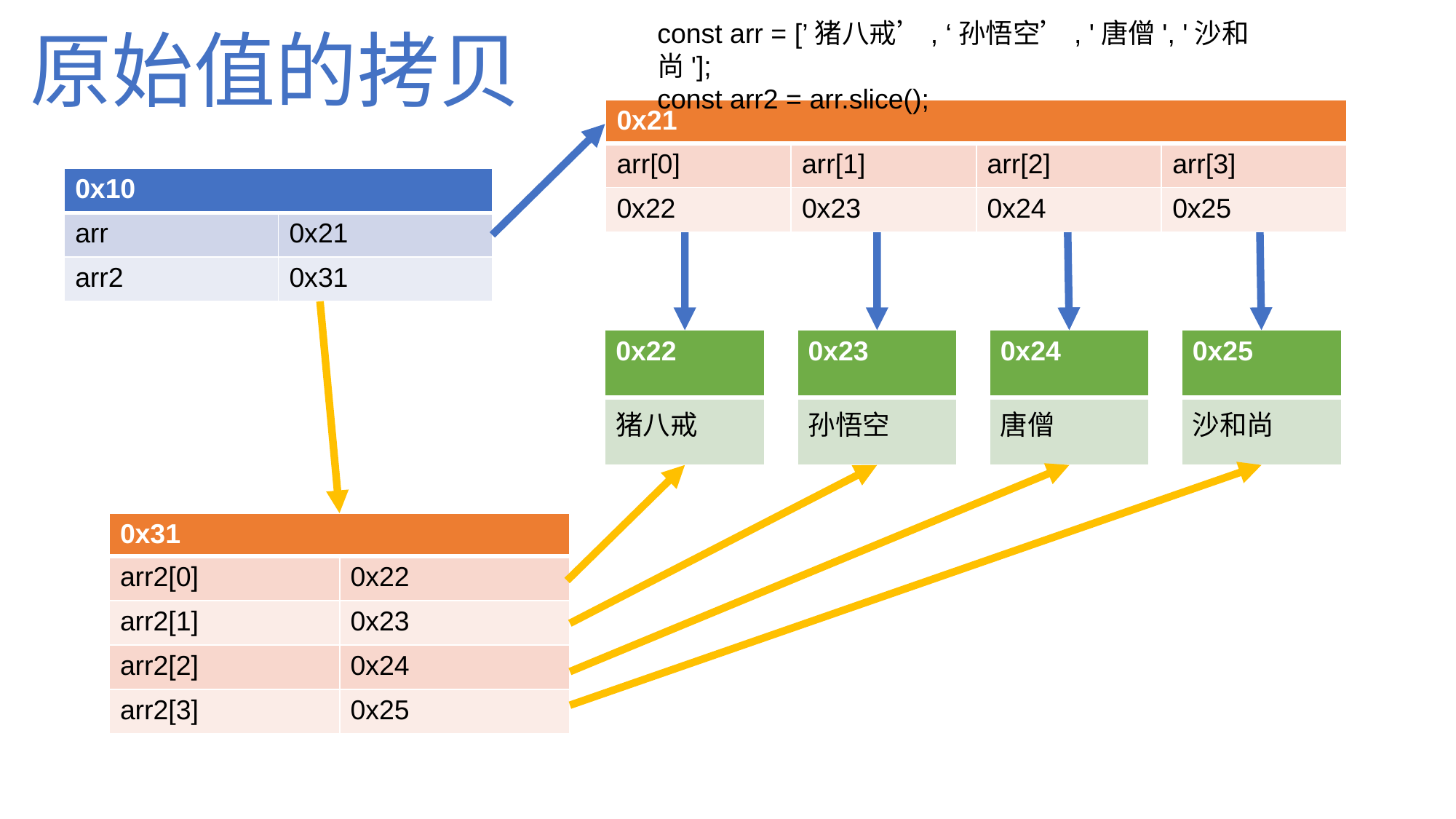

const arr = [’猪八戒’, ‘孙悟空’, '唐僧', '沙和尚'];
const arr2 = arr.slice();
原始值的拷贝
| 0x21 |  |  |  |
| --- | --- | --- | --- |
| arr[0] | arr[1] | arr[2] | arr[3] |
| 0x22 | 0x23 | 0x24 | 0x25 |
| 0x10 |  |
| --- | --- |
| arr | 0x21 |
| arr2 | 0x31 |
| 0x22 |
| --- |
| 猪八戒 |
| 0x23 |
| --- |
| 孙悟空 |
| 0x24 |
| --- |
| 唐僧 |
| 0x25 |
| --- |
| 沙和尚 |
| 0x31 |  |
| --- | --- |
| arr2[0] | 0x22 |
| arr2[1] | 0x23 |
| arr2[2] | 0x24 |
| arr2[3] | 0x25 |